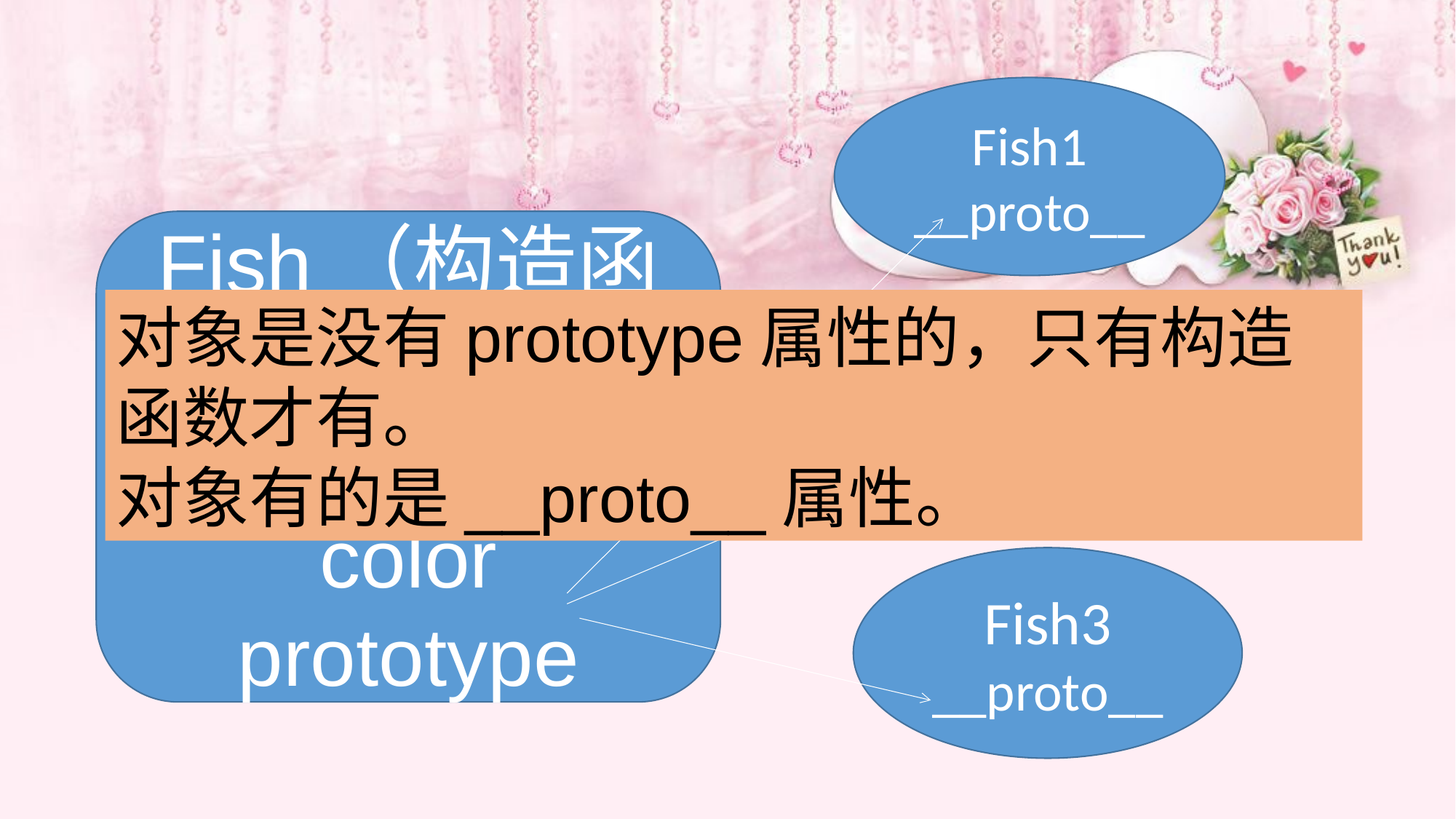

Fish1
__proto__

Fish（构造函数）
name
color
prototype

对象是没有prototype属性的，只有构造函数才有。
对象有的是__proto__属性。
Fish2
__proto__
Fish3
__proto__